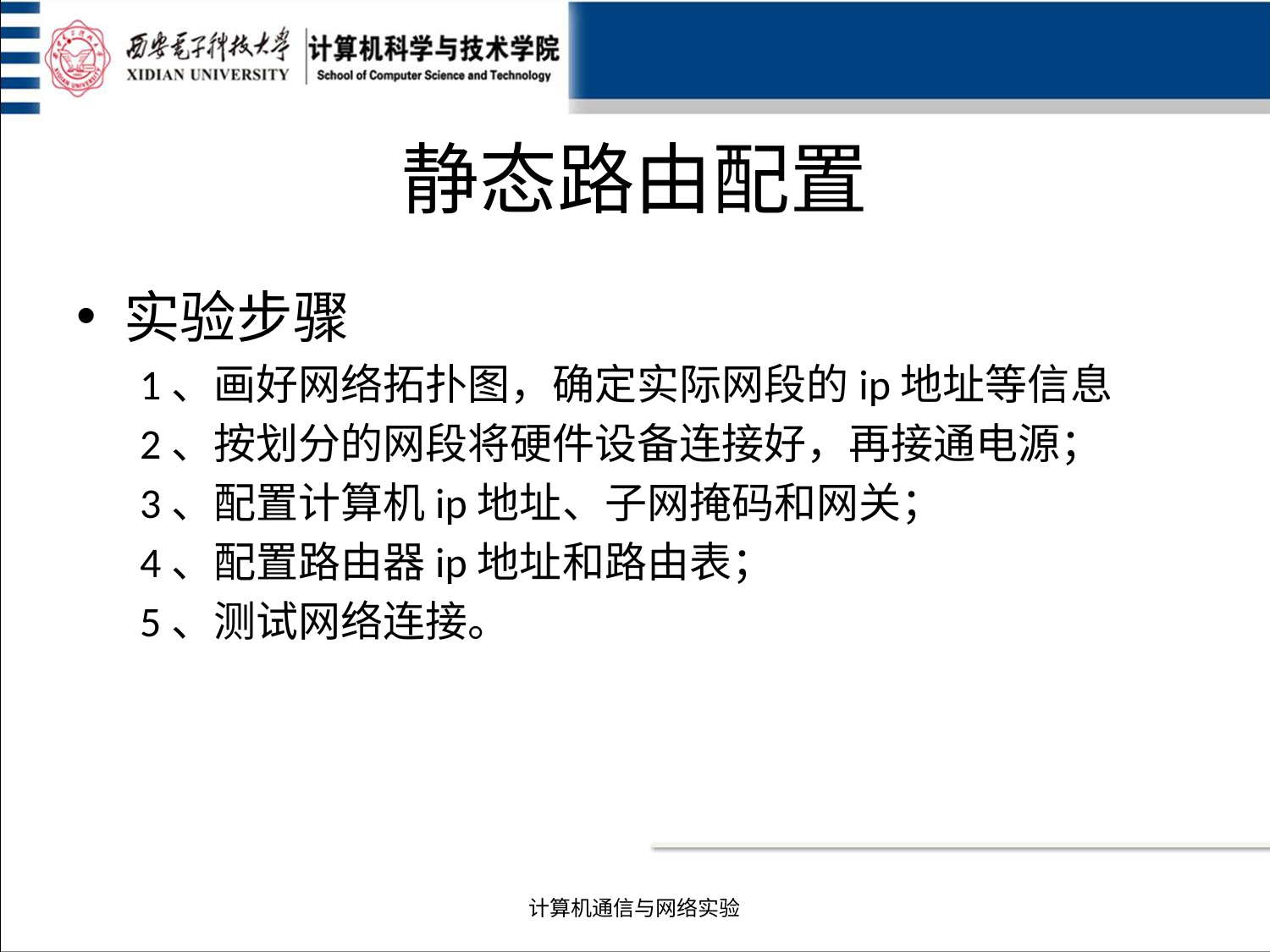

# 静态路由配置
实验步骤
1、画好网络拓扑图，确定实际网段的ip地址等信息
2、按划分的网段将硬件设备连接好，再接通电源；
3、配置计算机ip地址、子网掩码和网关；
4、配置路由器ip地址和路由表；
5、测试网络连接。
计算机通信与网络实验